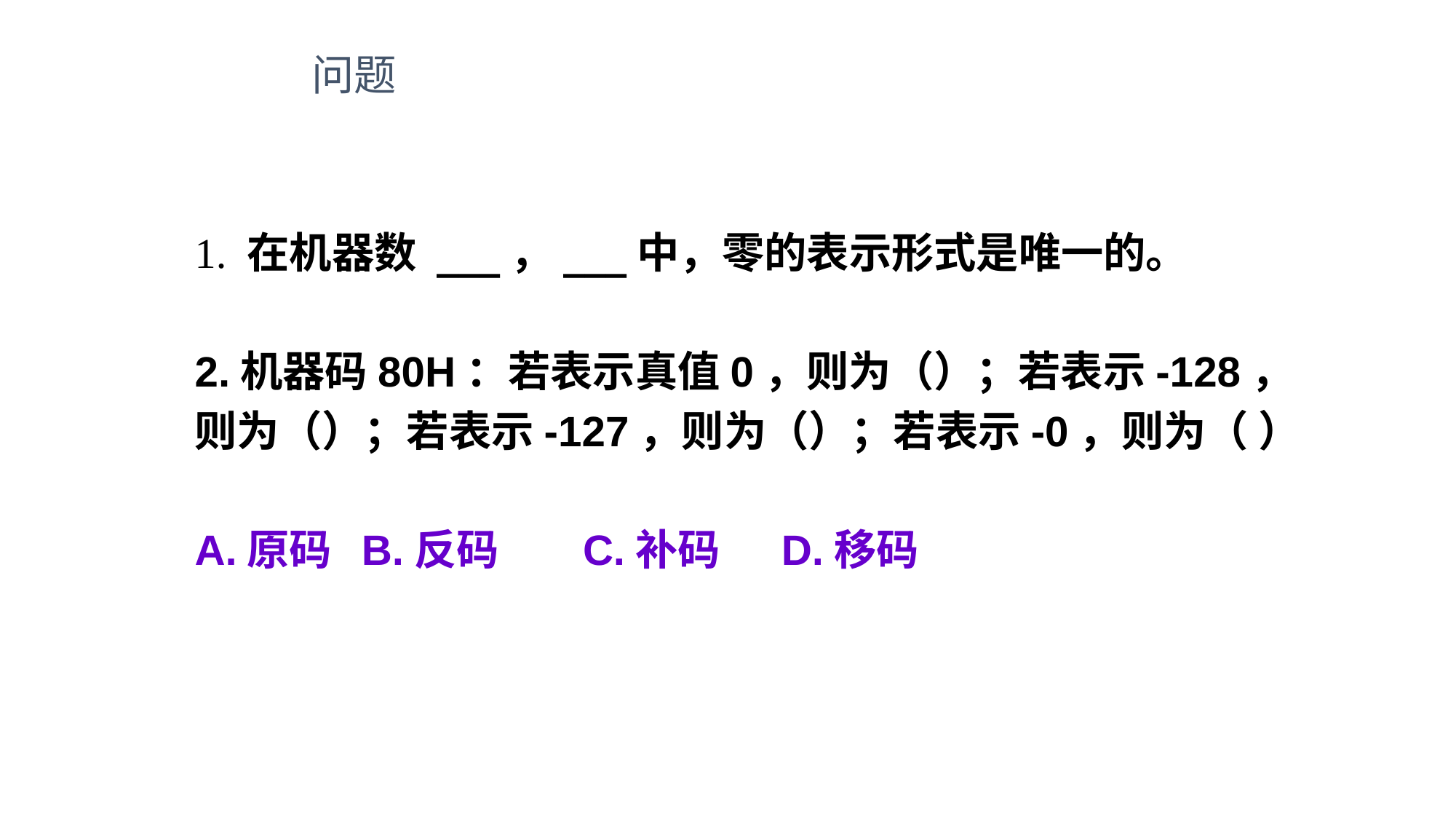

问题
1. 在机器数 ___，___中，零的表示形式是唯一的。

2.机器码80H：若表示真值0，则为（）；若表示-128，
则为（）；若表示-127，则为（）；若表示-0，则为（ ）

A.原码  B.反码	 C.补码 	D.移码